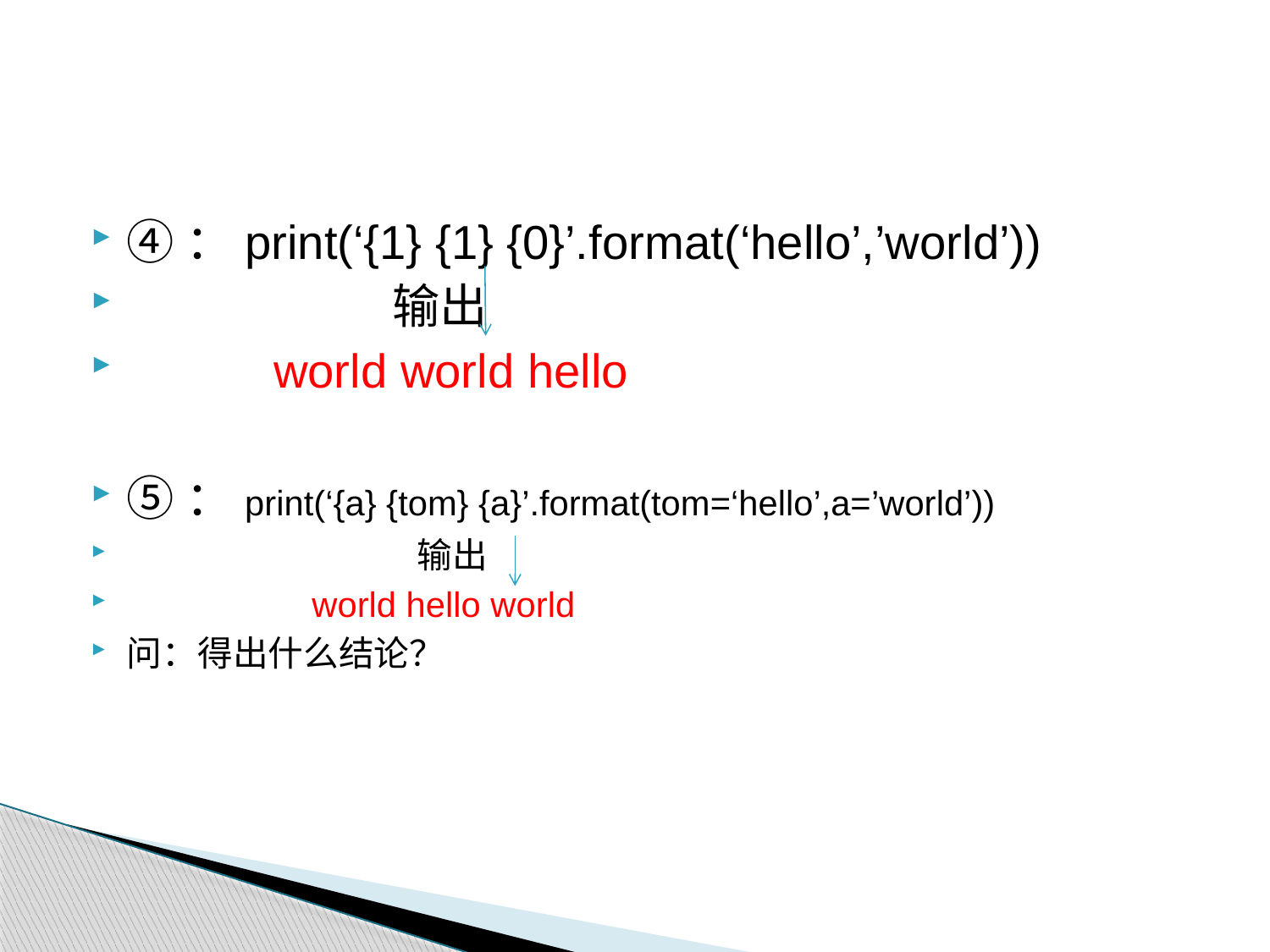

#
④：print(‘{1} {1} {0}’.format(‘hello’,’world’))
                        输出
           world world hello

⑤：print(‘{a} {tom} {a}’.format(tom=‘hello’,a=’world’))
                                    输出
                   world hello world
问：得出什么结论？